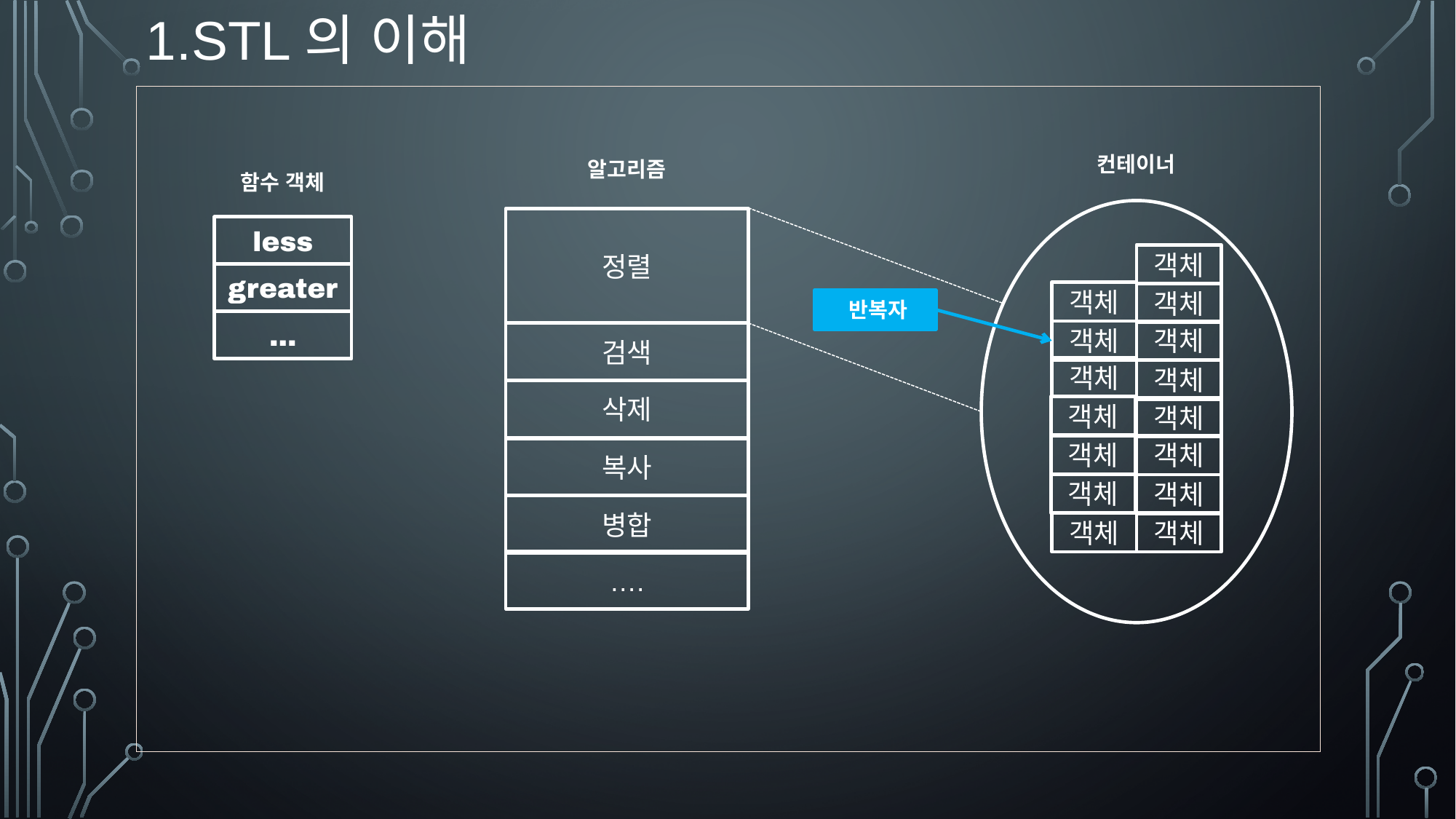

# 1.Stl의 이해

컨테이너
알고리즘
함수 객체

정렬
less
객체
greater
객체
객체

반복자
…
객체
객체
검색
객체
객체
삭제
객체
객체
객체
객체
복사
객체
객체
병합
객체
객체
….